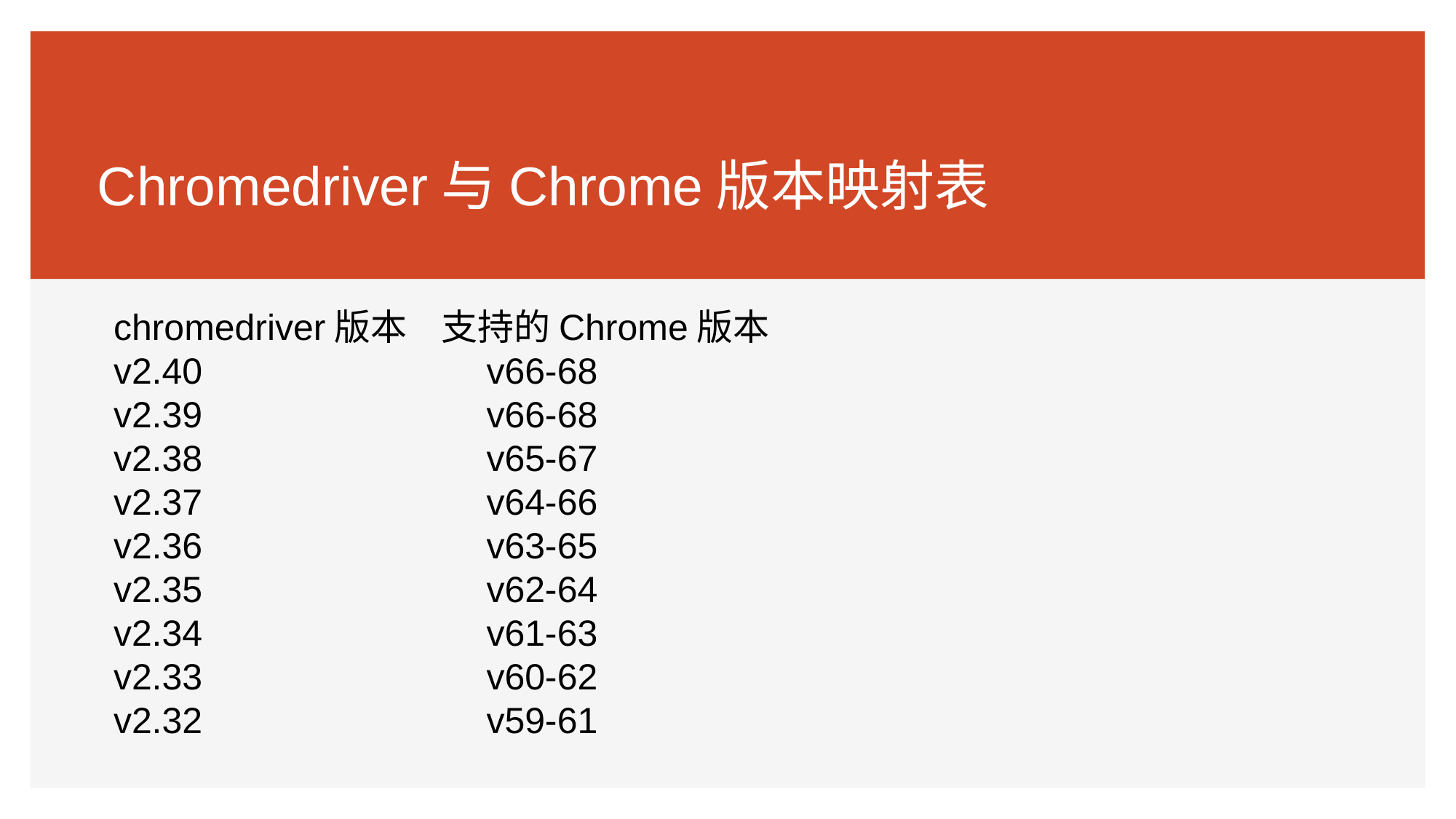

# Chromedriver与Chrome版本映射表
chromedriver版本	支持的Chrome版本
v2.40	                          v66-68
v2.39	                          v66-68
v2.38	                          v65-67
v2.37	                          v64-66
v2.36	                          v63-65
v2.35	                          v62-64
v2.34	                          v61-63
v2.33	                          v60-62
v2.32	                          v59-61